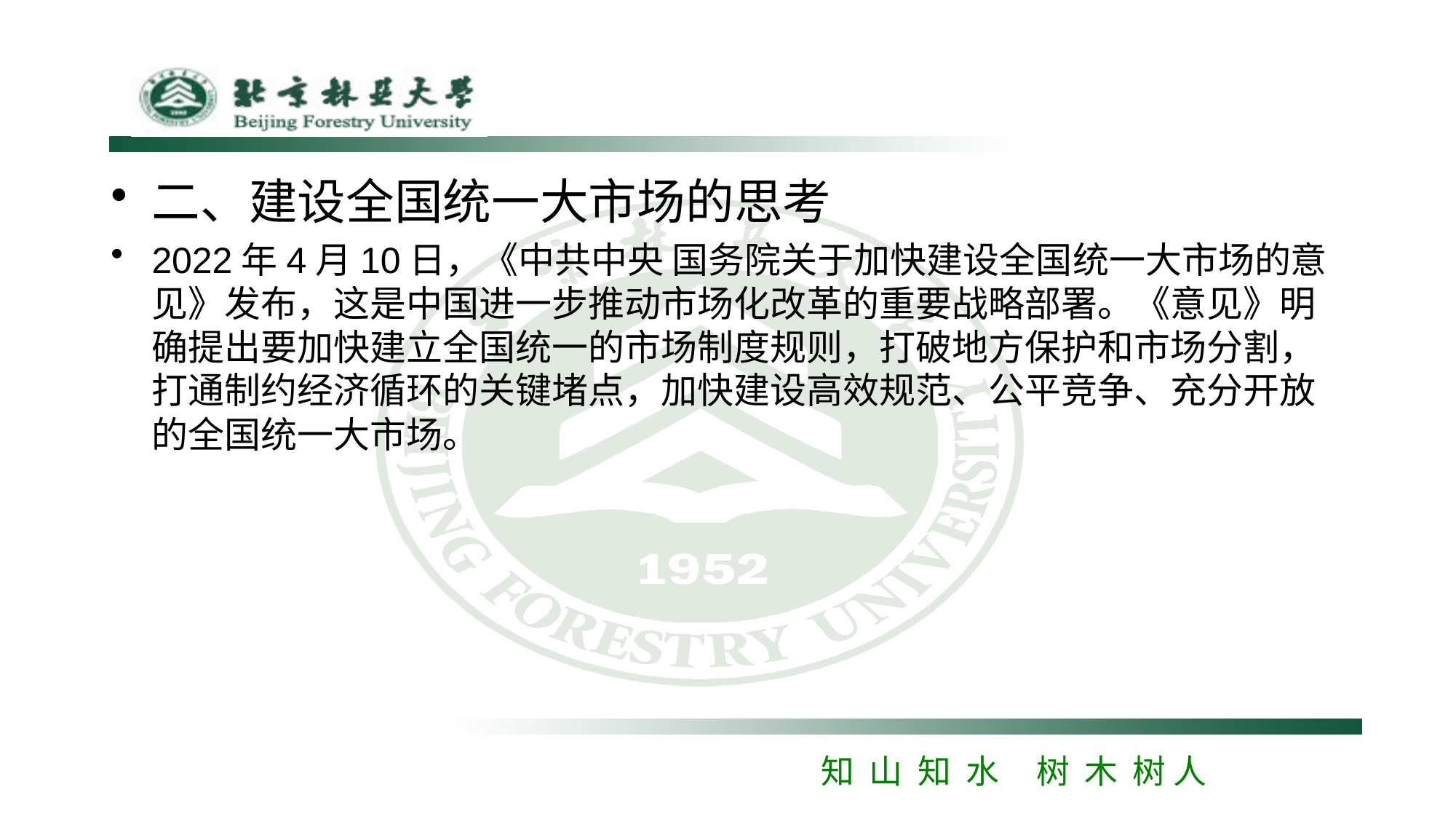

#
二、建设全国统一大市场的思考
2022年4月10日，《中共中央 国务院关于加快建设全国统一大市场的意见》发布，这是中国进一步推动市场化改革的重要战略部署。《意见》明确提出要加快建立全国统一的市场制度规则，打破地方保护和市场分割，打通制约经济循环的关键堵点，加快建设高效规范、公平竞争、充分开放的全国统一大市场。